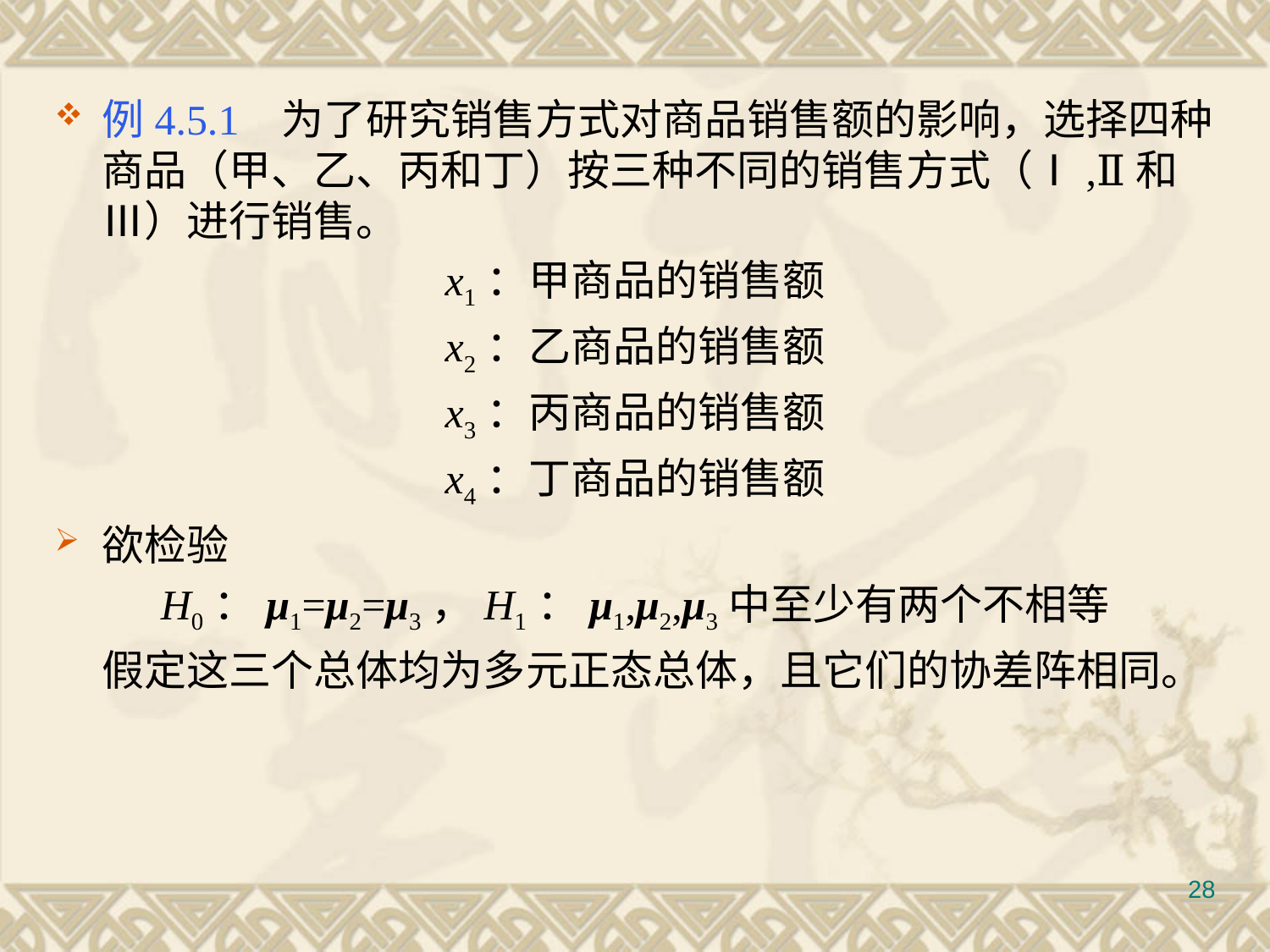

#
例4.5.1   为了研究销售方式对商品销售额的影响，选择四种商品（甲、乙、丙和丁）按三种不同的销售方式（Ⅰ,Ⅱ和Ⅲ）进行销售。
x1：甲商品的销售额
x2：乙商品的销售额
x3：丙商品的销售额
x4：丁商品的销售额
欲检验
H0：μ1=μ2=μ3，H1：μ1,μ2,μ3中至少有两个不相等
	假定这三个总体均为多元正态总体，且它们的协差阵相同。

28